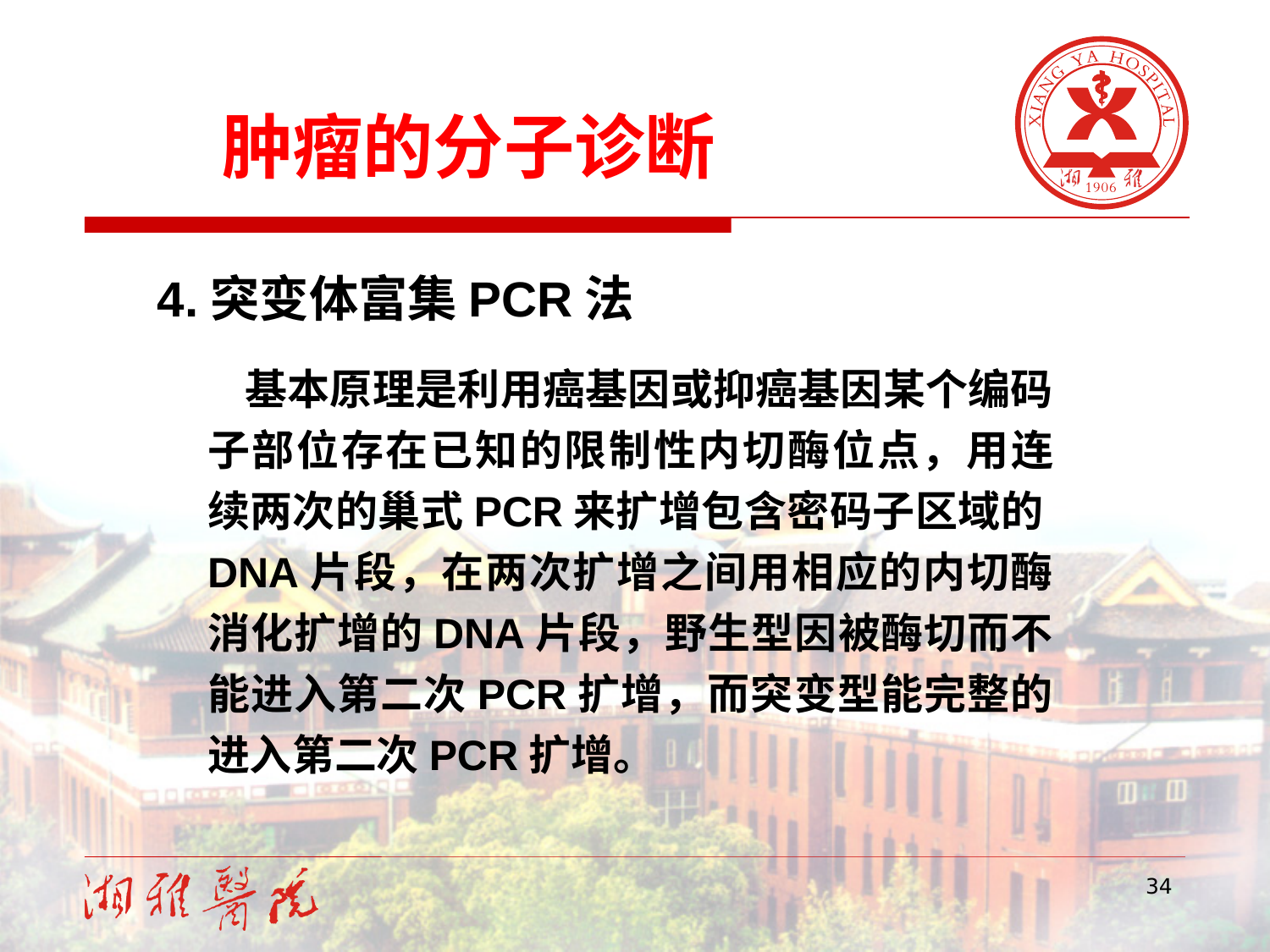

肿瘤的分子诊断
4.突变体富集PCR法
    基本原理是利用癌基因或抑癌基因某个编码子部位存在已知的限制性内切酶位点，用连续两次的巢式PCR来扩增包含密码子区域的DNA片段，在两次扩增之间用相应的内切酶消化扩增的DNA片段，野生型因被酶切而不能进入第二次PCR扩增，而突变型能完整的进入第二次PCR扩增。
34